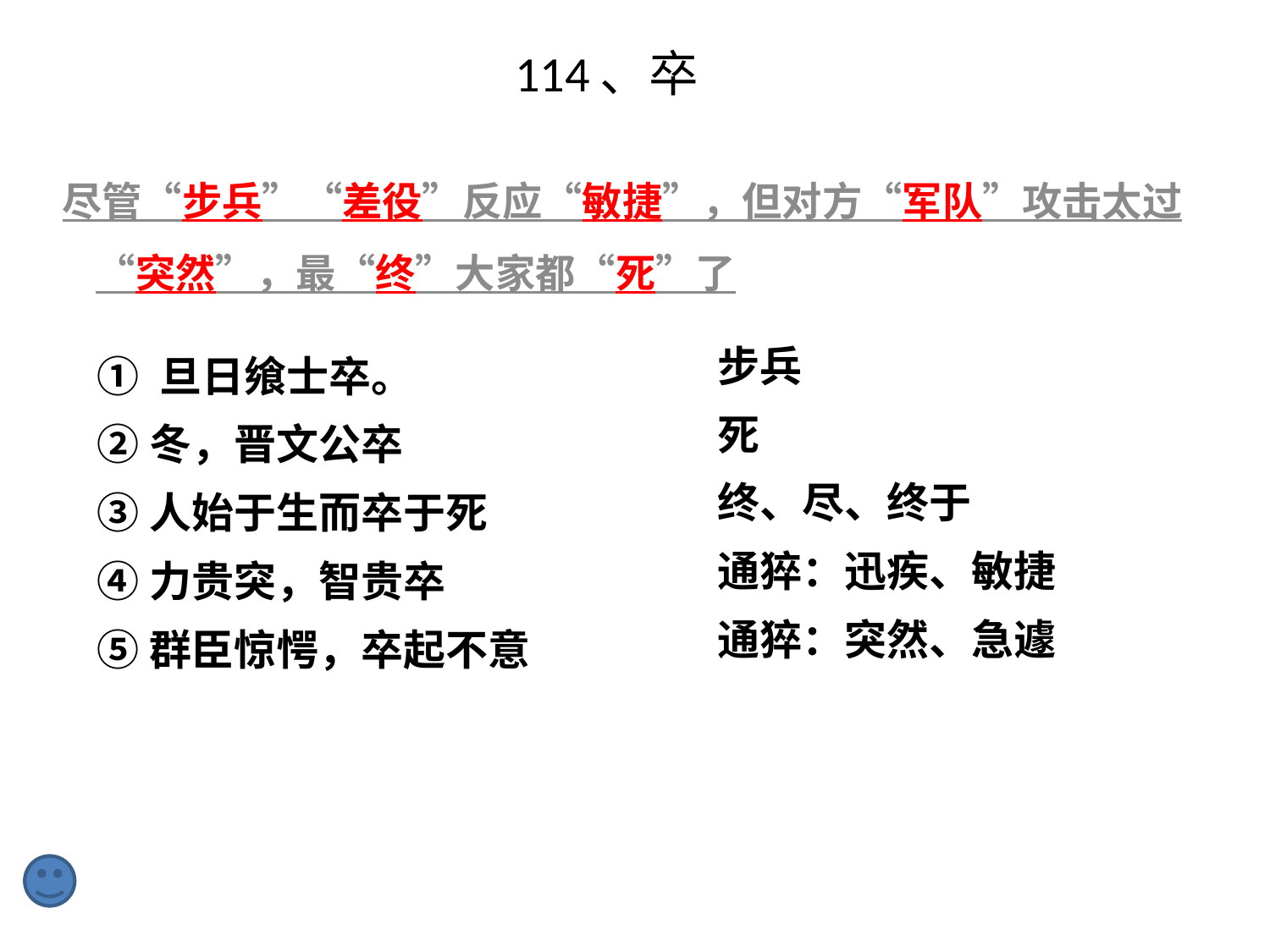

# 114、卒
尽管“步兵”“差役”反应“敏捷”，但对方“军队”攻击太过“突然”，最“终”大家都“死”了
步兵
死
终、尽、终于
通猝：迅疾、敏捷
通猝：突然、急遽
① 旦日飨士卒。
②冬，晋文公卒
③人始于生而卒于死
④力贵突，智贵卒
⑤群臣惊愕，卒起不意